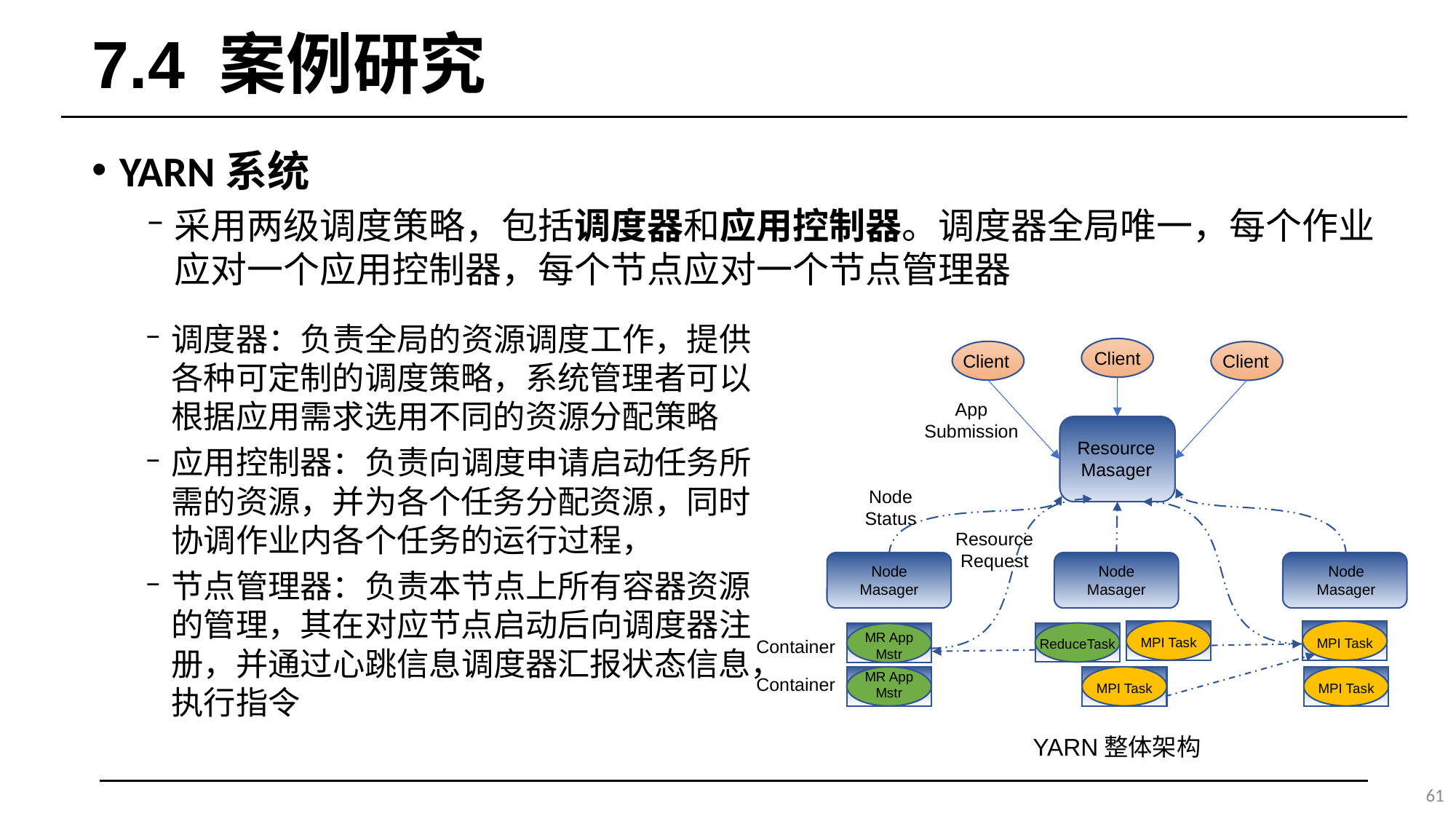

# 7.4 案例研究
YARN系统
采用两级调度策略，包括调度器和应用控制器。调度器全局唯一，每个作业应对一个应用控制器，每个节点应对一个节点管理器
调度器：负责全局的资源调度工作，提供各种可定制的调度策略，系统管理者可以根据应用需求选用不同的资源分配策略
应用控制器：负责向调度申请启动任务所需的资源，并为各个任务分配资源，同时协调作业内各个任务的运行过程，
节点管理器：负责本节点上所有容器资源的管理，其在对应节点启动后向调度器注册，并通过心跳信息调度器汇报状态信息，执行指令

Client

Client
Client
App
Submission

Resource
Masager
Node
Status
ResourceRequest

Node
Masager
Node
Masager
Node
Masager

MR App
Mstr

MPI Task
MPI Task
Container
ReduceTask
MR App
Mstr

Container
MPI Task
MPI Task
YARN整体架构
61